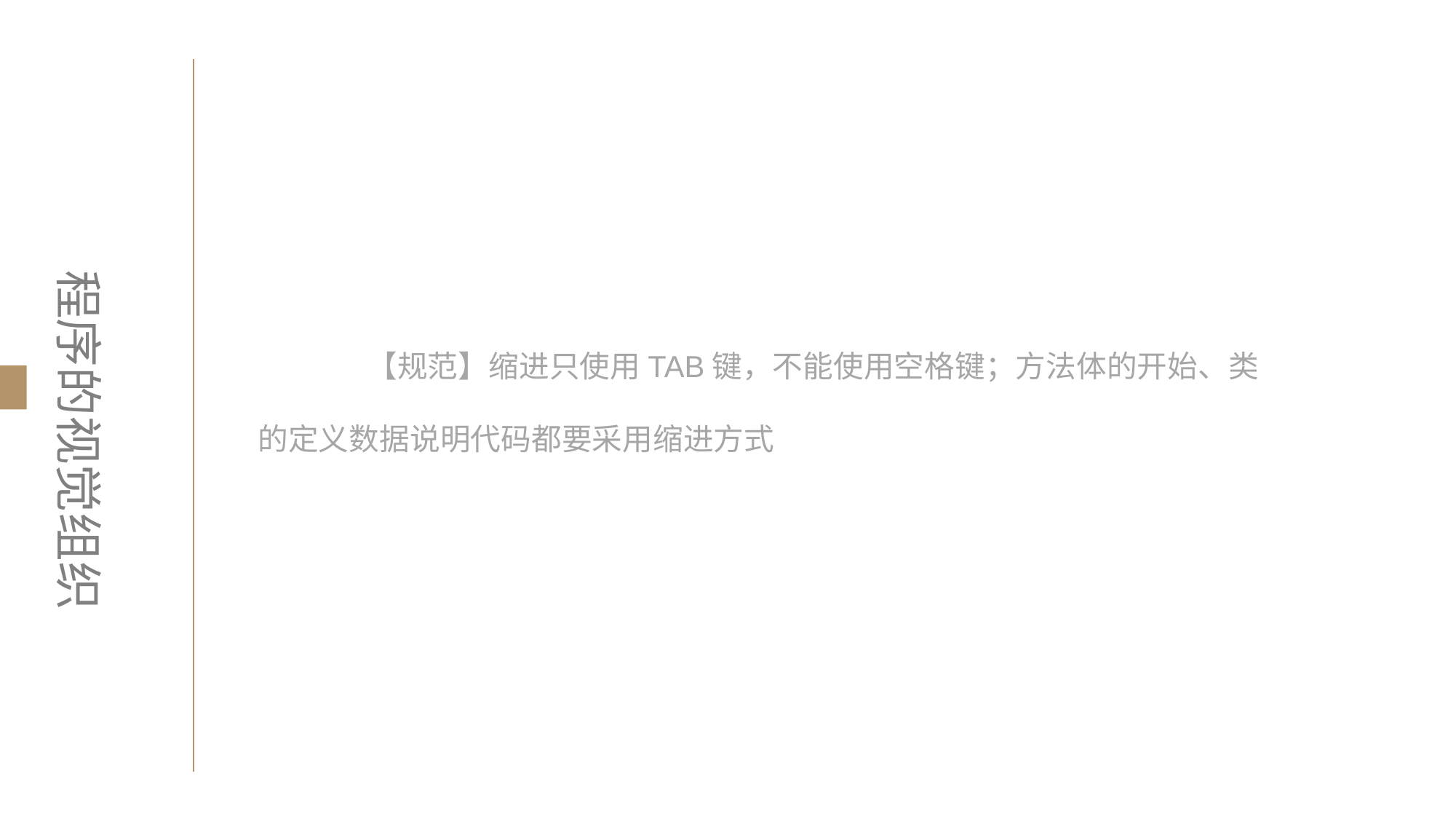

程序的视觉组织
	【规范】缩进只使用TAB键，不能使用空格键；方法体的开始、类的定义数据说明代码都要采用缩进方式